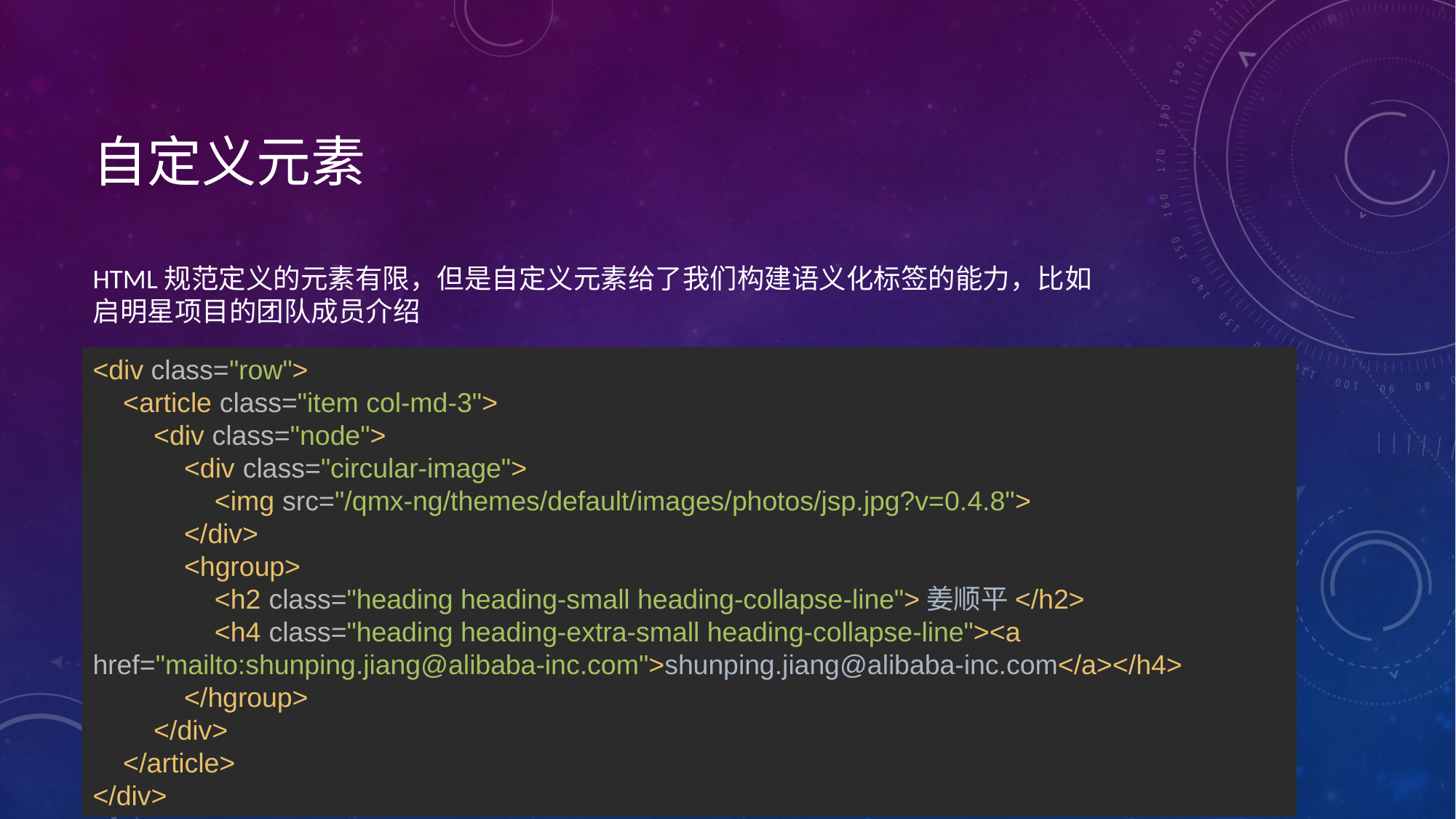

# 自定义元素
HTML规范定义的元素有限，但是自定义元素给了我们构建语义化标签的能力，比如启明星项目的团队成员介绍
<div class="row">
    <article class="item col-md-3">
        <div class="node">
            <div class="circular-image">
                <img src="/qmx-ng/themes/default/images/photos/jsp.jpg?v=0.4.8">
            </div>
            <hgroup>
                <h2 class="heading heading-small heading-collapse-line">姜顺平</h2>
                <h4 class="heading heading-extra-small heading-collapse-line"><a href="mailto:shunping.jiang@alibaba-inc.com">shunping.jiang@alibaba-inc.com</a></h4>
            </hgroup>
        </div>
    </article>
</div>